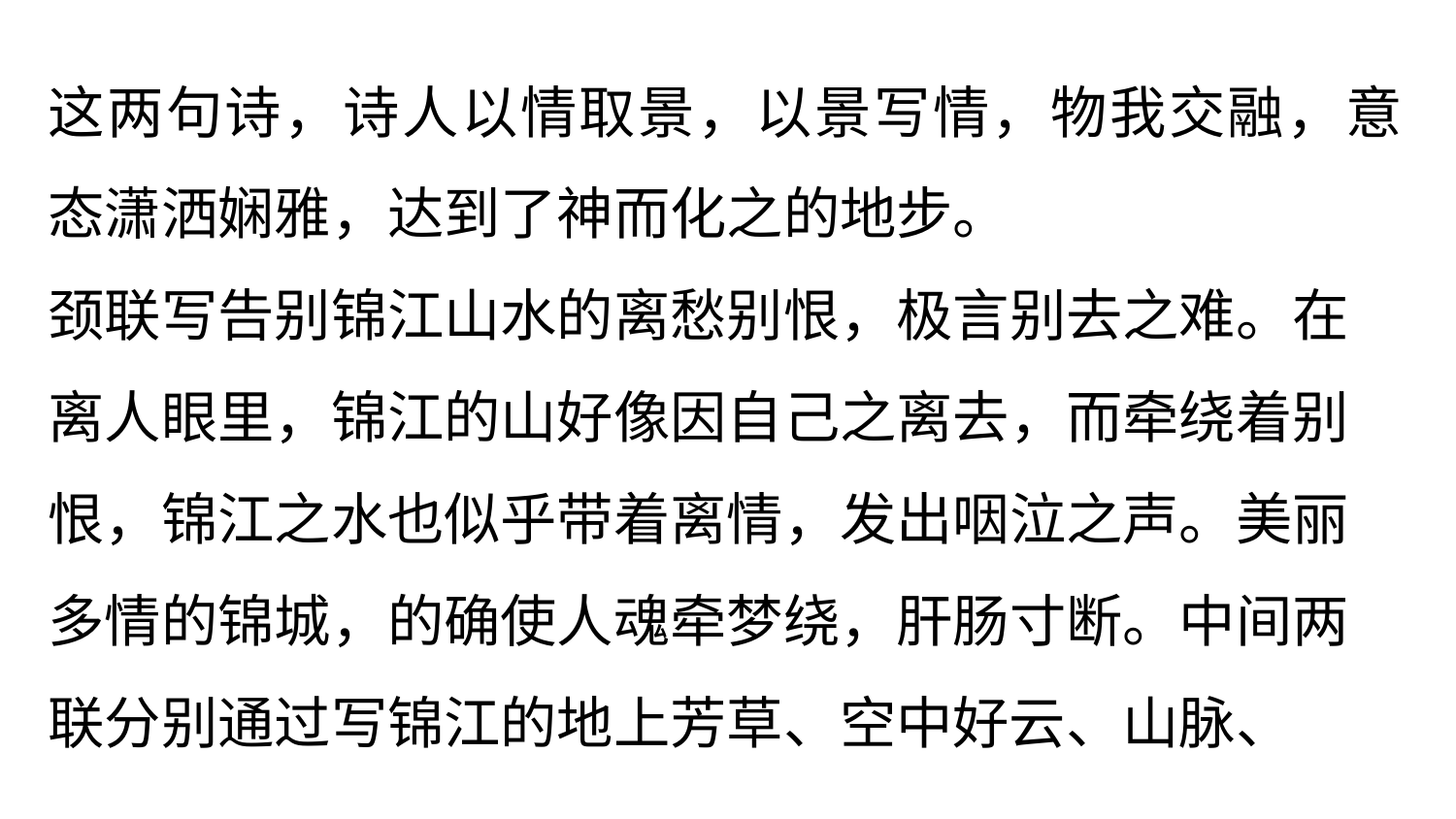

这两句诗，诗人以情取景，以景写情，物我交融，意态潇洒娴雅，达到了神而化之的地步。
颈联写告别锦江山水的离愁别恨，极言别去之难。在离人眼里，锦江的山好像因自己之离去，而牵绕着别恨，锦江之水也似乎带着离情，发出咽泣之声。美丽多情的锦城，的确使人魂牵梦绕，肝肠寸断。中间两联分别通过写锦江的地上芳草、空中好云、山脉、